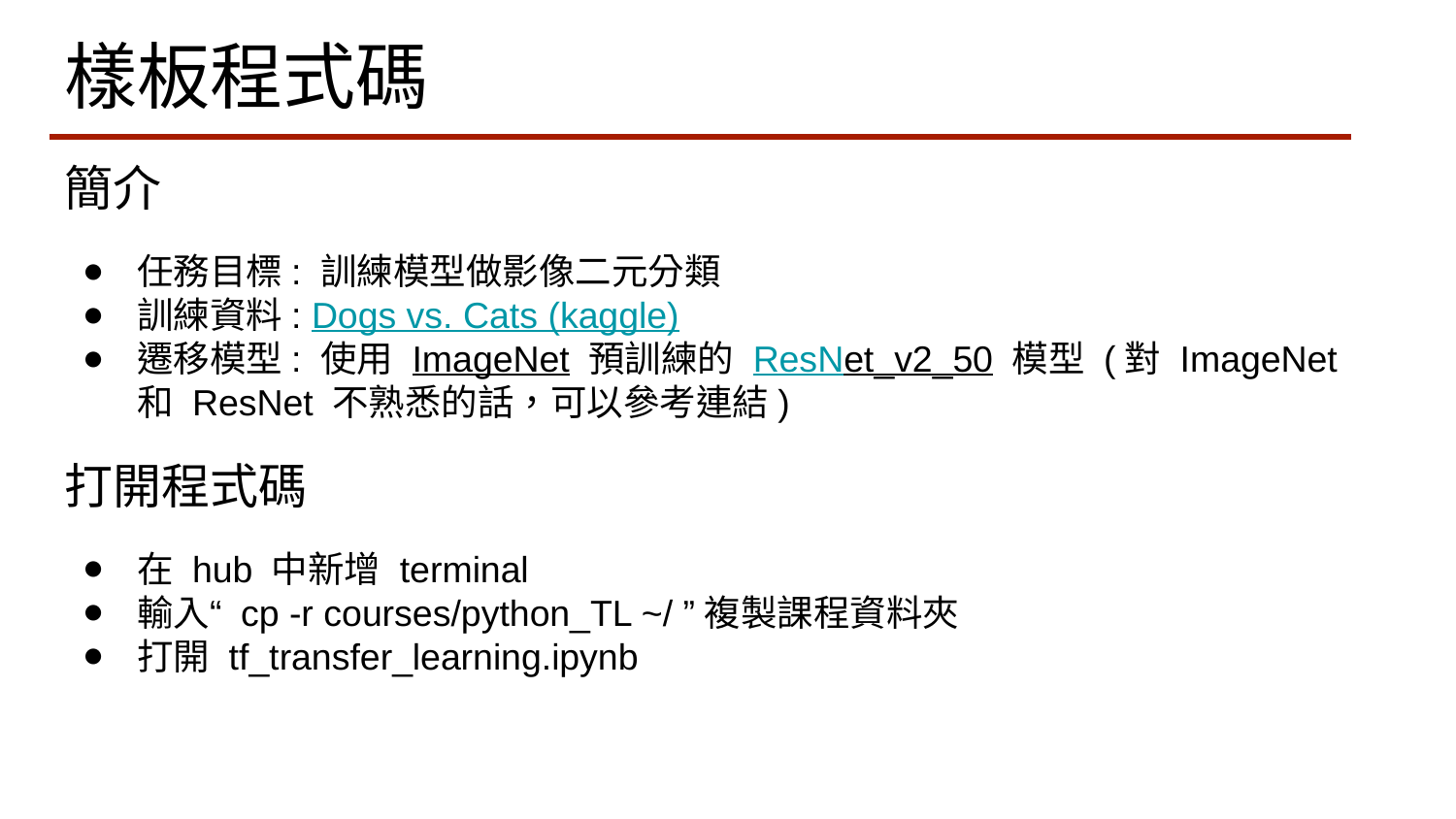

# 樣板程式碼
簡介
任務目標: 訓練模型做影像二元分類
訓練資料: Dogs vs. Cats (kaggle)
遷移模型: 使用 ImageNet 預訓練的 ResNet_v2_50 模型 (對 ImageNet 和 ResNet 不熟悉的話，可以參考連結)
打開程式碼
在 hub 中新增 terminal
輸入“ cp -r courses/python_TL ~/ ”複製課程資料夾
打開 tf_transfer_learning.ipynb